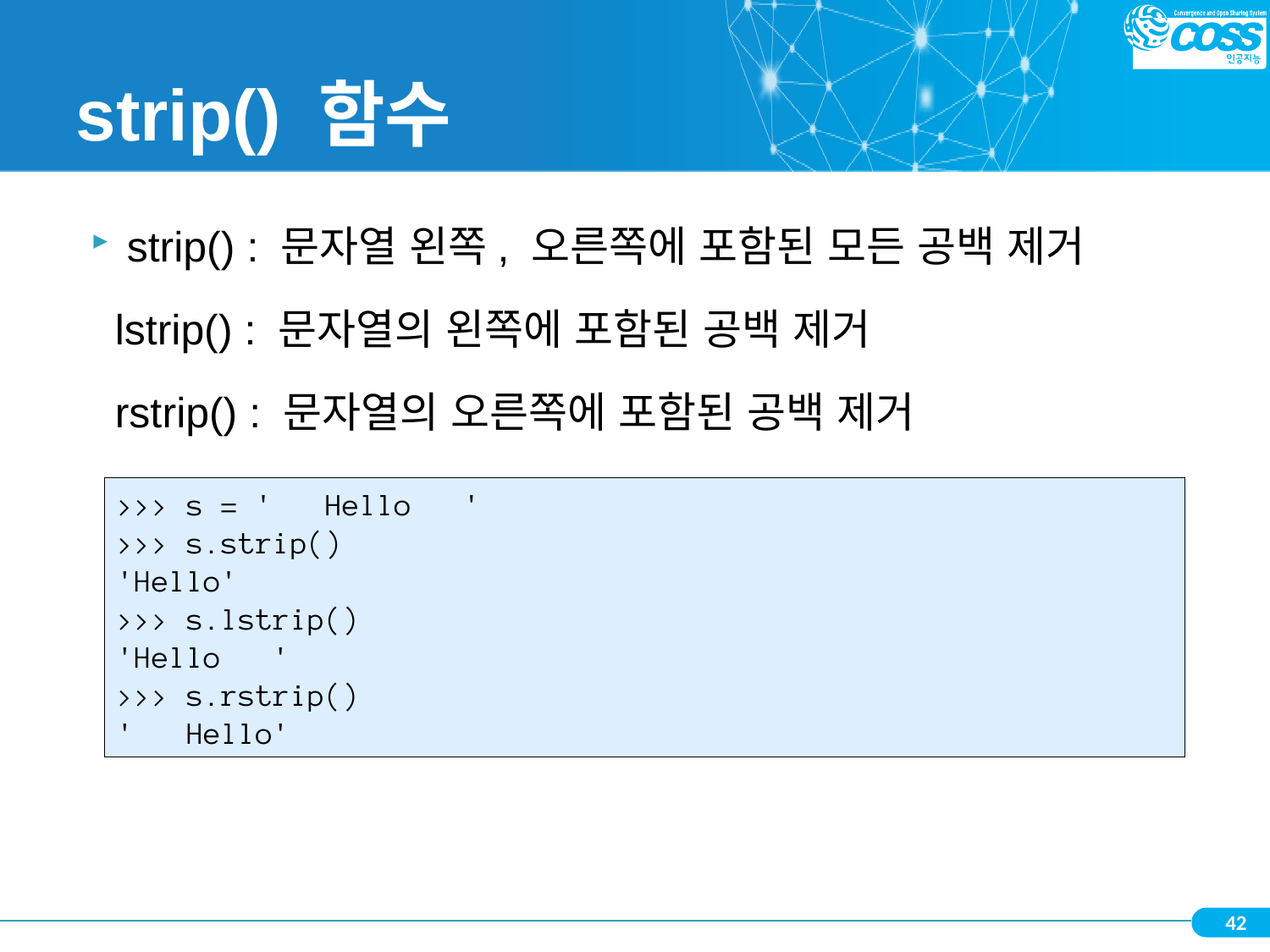

# strip() 함수
strip() : 문자열 왼쪽, 오른쪽에 포함된 모든 공백 제거
  lstrip() : 문자열의 왼쪽에 포함된 공백 제거
  rstrip() : 문자열의 오른쪽에 포함된 공백 제거

>>> s = '   Hello   '
>>> s.strip()
'Hello'
>>> s.lstrip()
'Hello   '
>>> s.rstrip()
'   Hello'